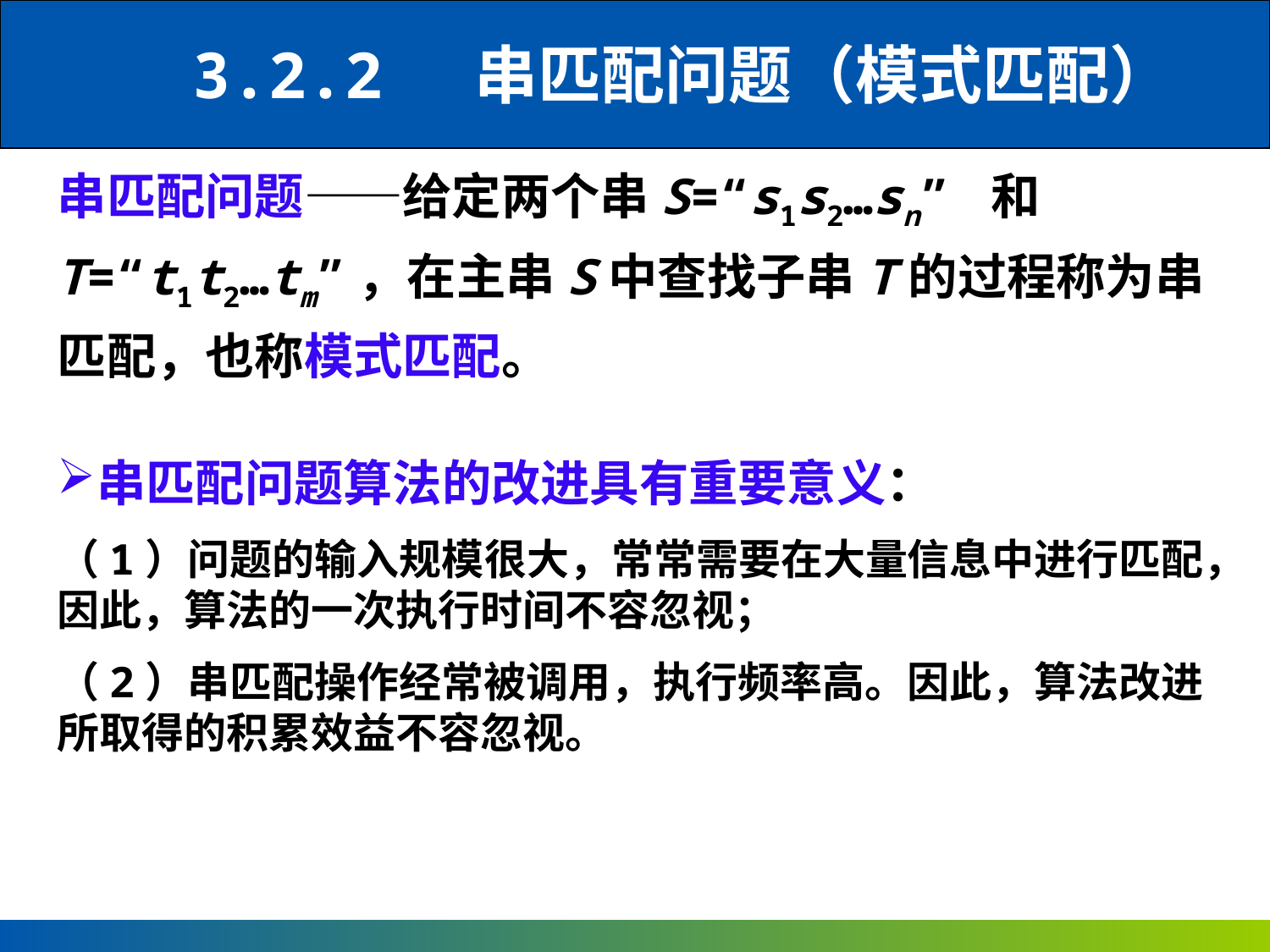

3.2.2  串匹配问题（模式匹配）
串匹配问题——给定两个串S=“s1s2…sn” 和T=“t1t2…tm”，在主串S中查找子串T的过程称为串匹配，也称模式匹配。
串匹配问题算法的改进具有重要意义：
（1）问题的输入规模很大，常常需要在大量信息中进行匹配，因此，算法的一次执行时间不容忽视；
（2）串匹配操作经常被调用，执行频率高。因此，算法改进所取得的积累效益不容忽视。